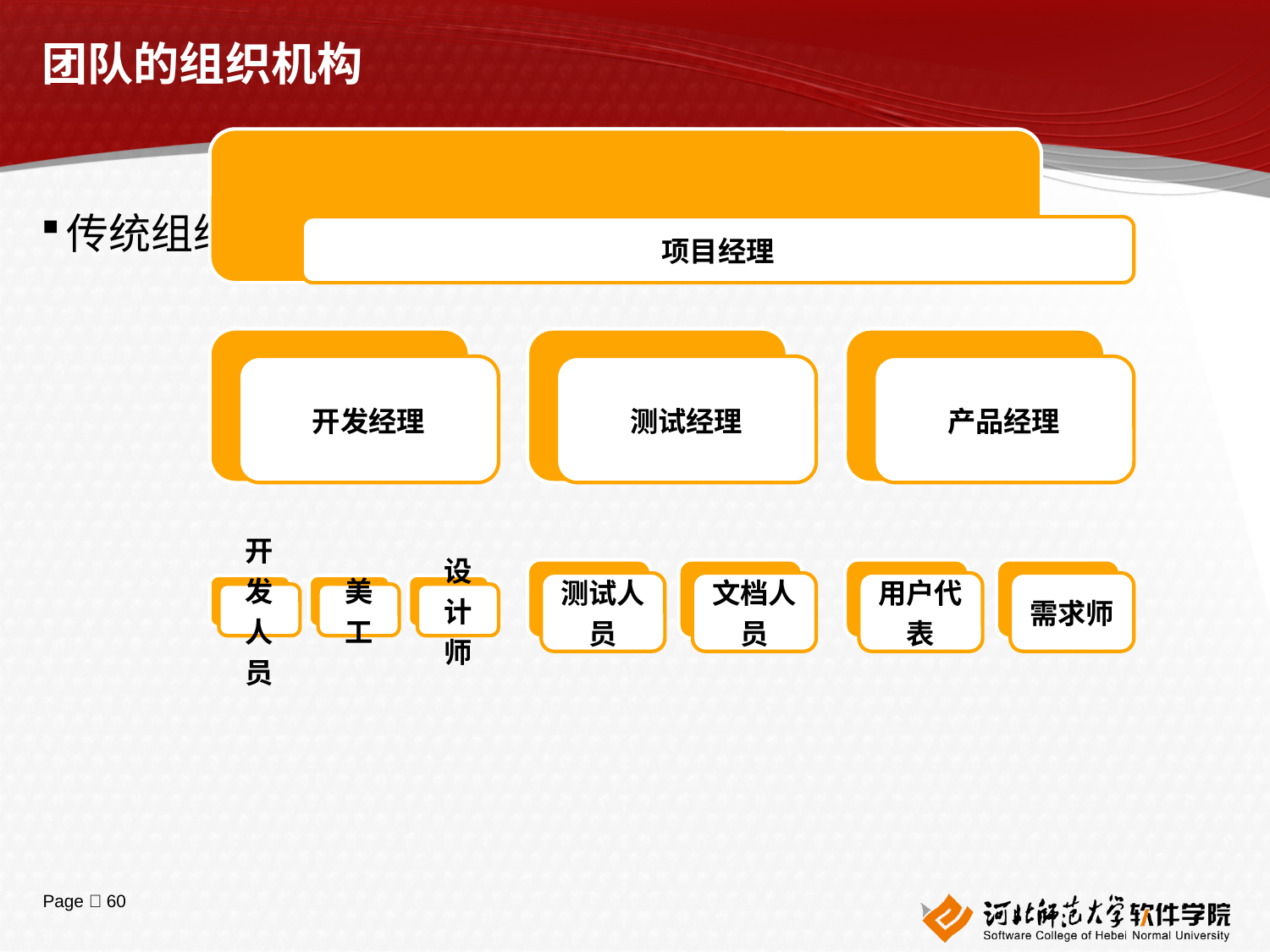

# 团队的组织机构
项目经理
开发经理
测试经理
开发人员
测试人员
美工
设计师
文档人员
产品经理
用户代表
需求师
传统组织机构图